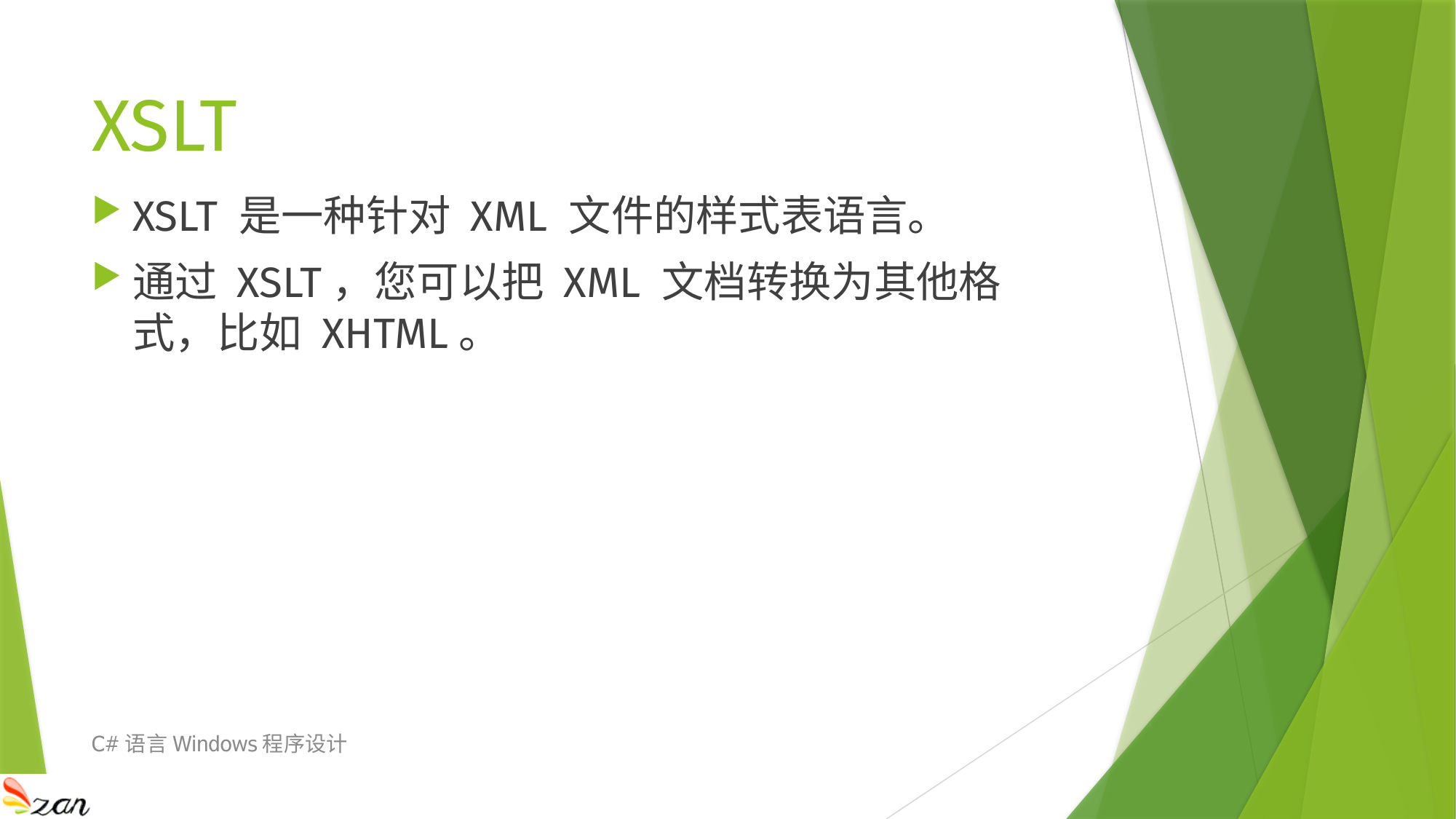

# XSLT
XSLT 是一种针对 XML 文件的样式表语言。
通过 XSLT，您可以把 XML 文档转换为其他格式，比如 XHTML。
C#语言Windows程序设计